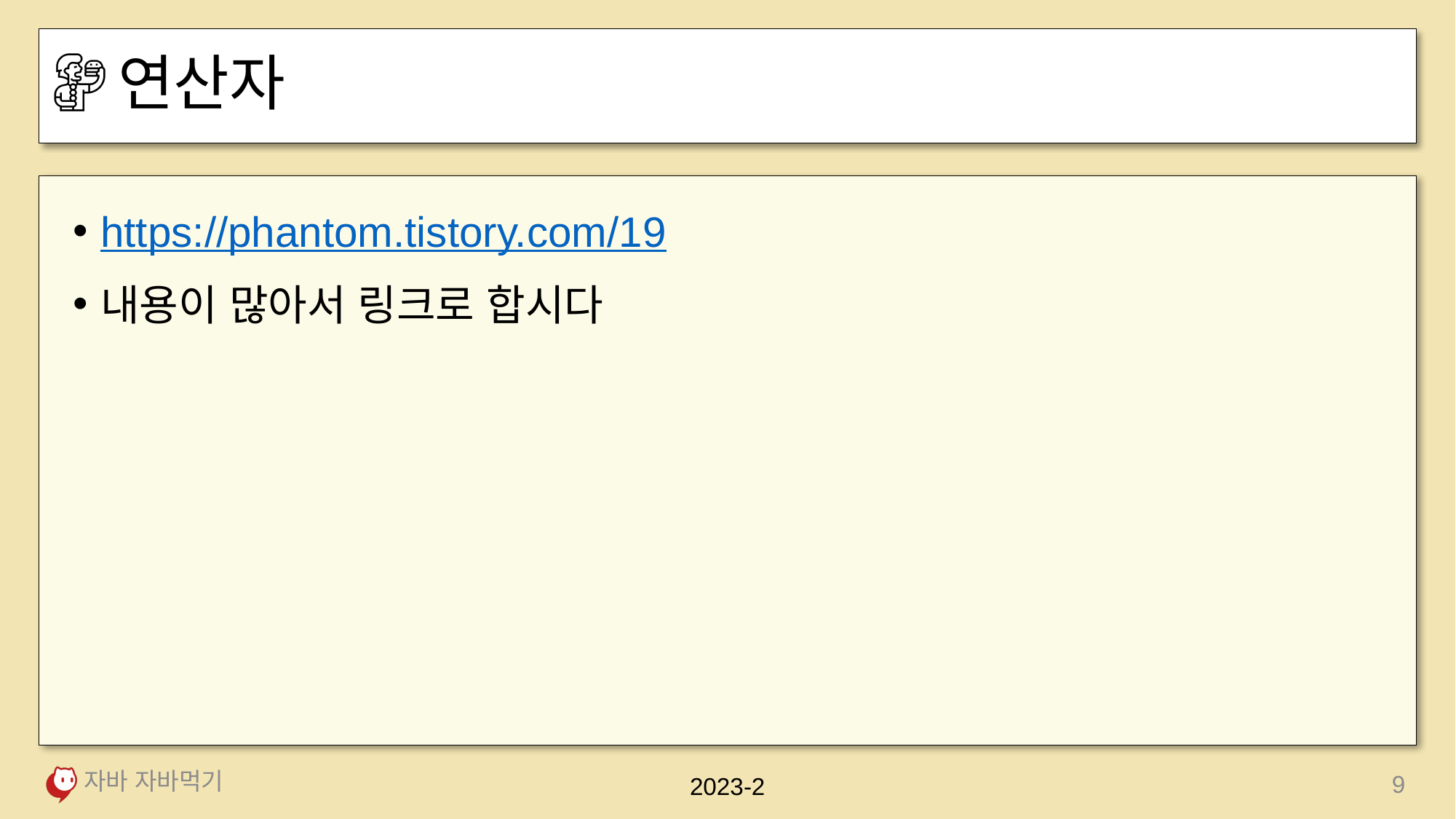

# 연산자
https://phantom.tistory.com/19
내용이 많아서 링크로 합시다
자바 자바먹기
9